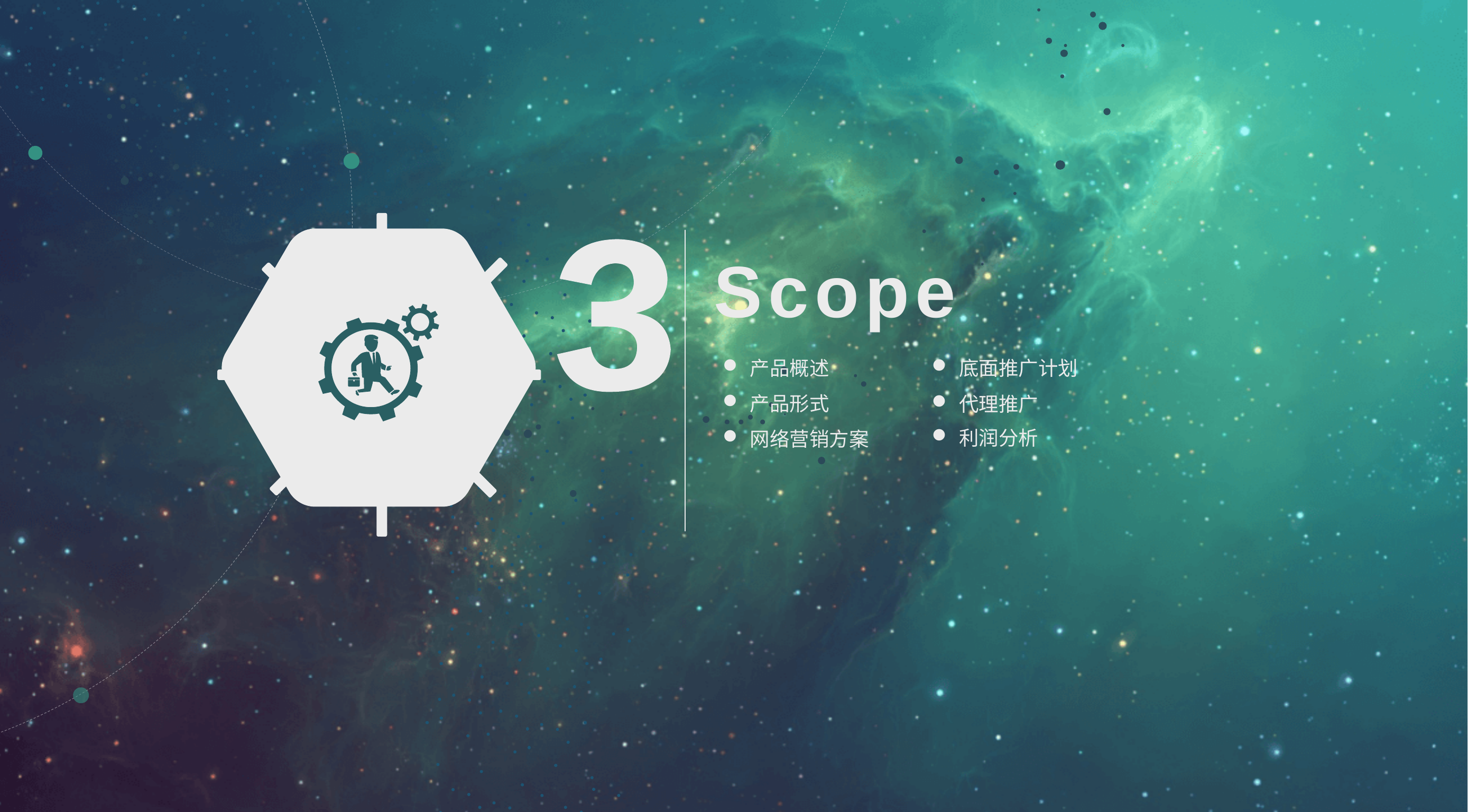

Scope

产品概述
底面推广计划

产品形式
代理推广
利润分析
网络营销方案